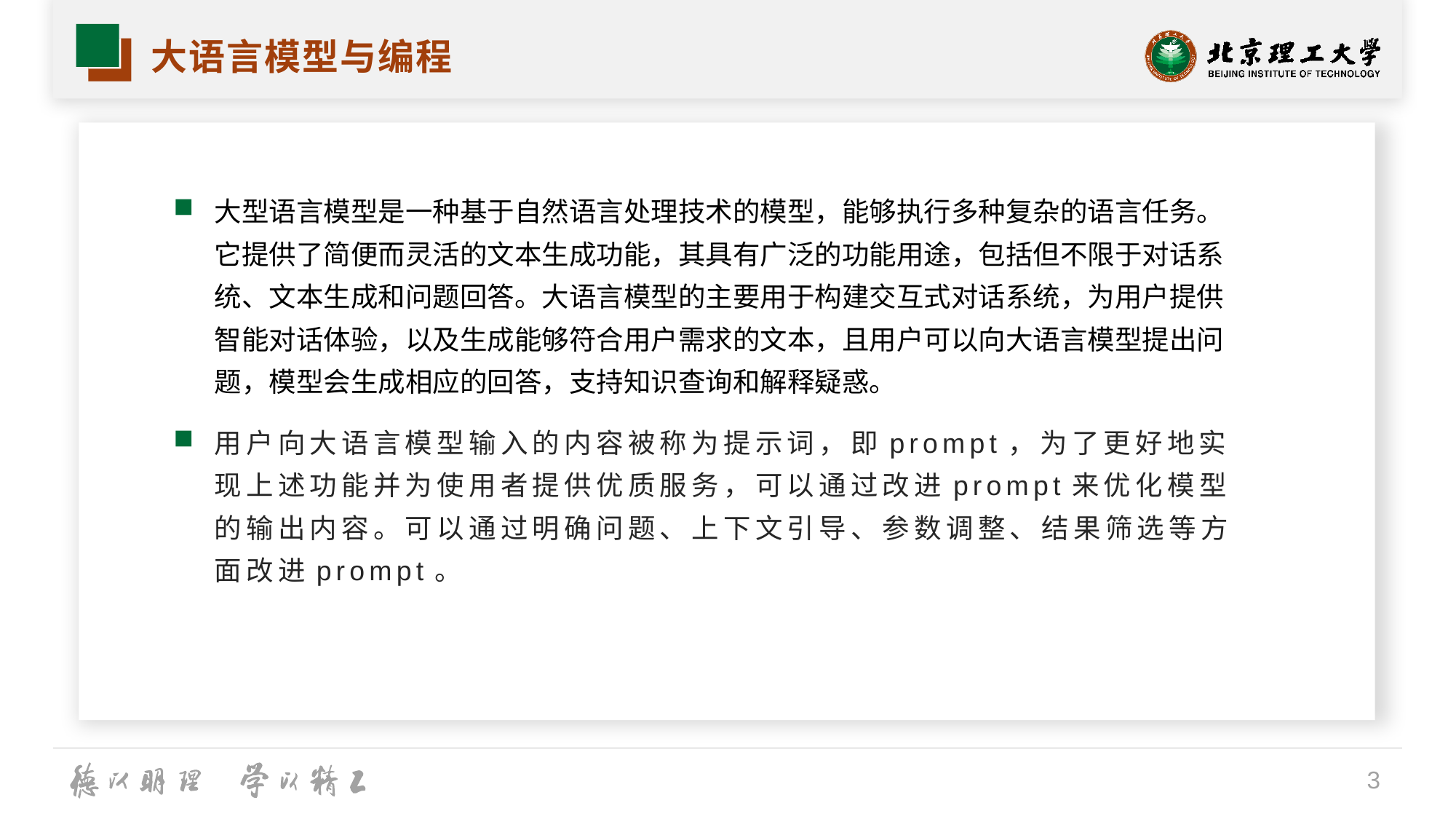

# 大语言模型与编程

大型语言模型是一种基于自然语言处理技术的模型，能够执行多种复杂的语言任务。它提供了简便而灵活的文本生成功能，其具有广泛的功能用途，包括但不限于对话系统、文本生成和问题回答。大语言模型的主要用于构建交互式对话系统，为用户提供智能对话体验，以及生成能够符合用户需求的文本，且用户可以向大语言模型提出问题，模型会生成相应的回答，支持知识查询和解释疑惑。
用户向大语言模型输入的内容被称为提示词，即prompt，为了更好地实现上述功能并为使用者提供优质服务，可以通过改进prompt来优化模型的输出内容。可以通过明确问题、上下文引导、参数调整、结果筛选等方面改进prompt。